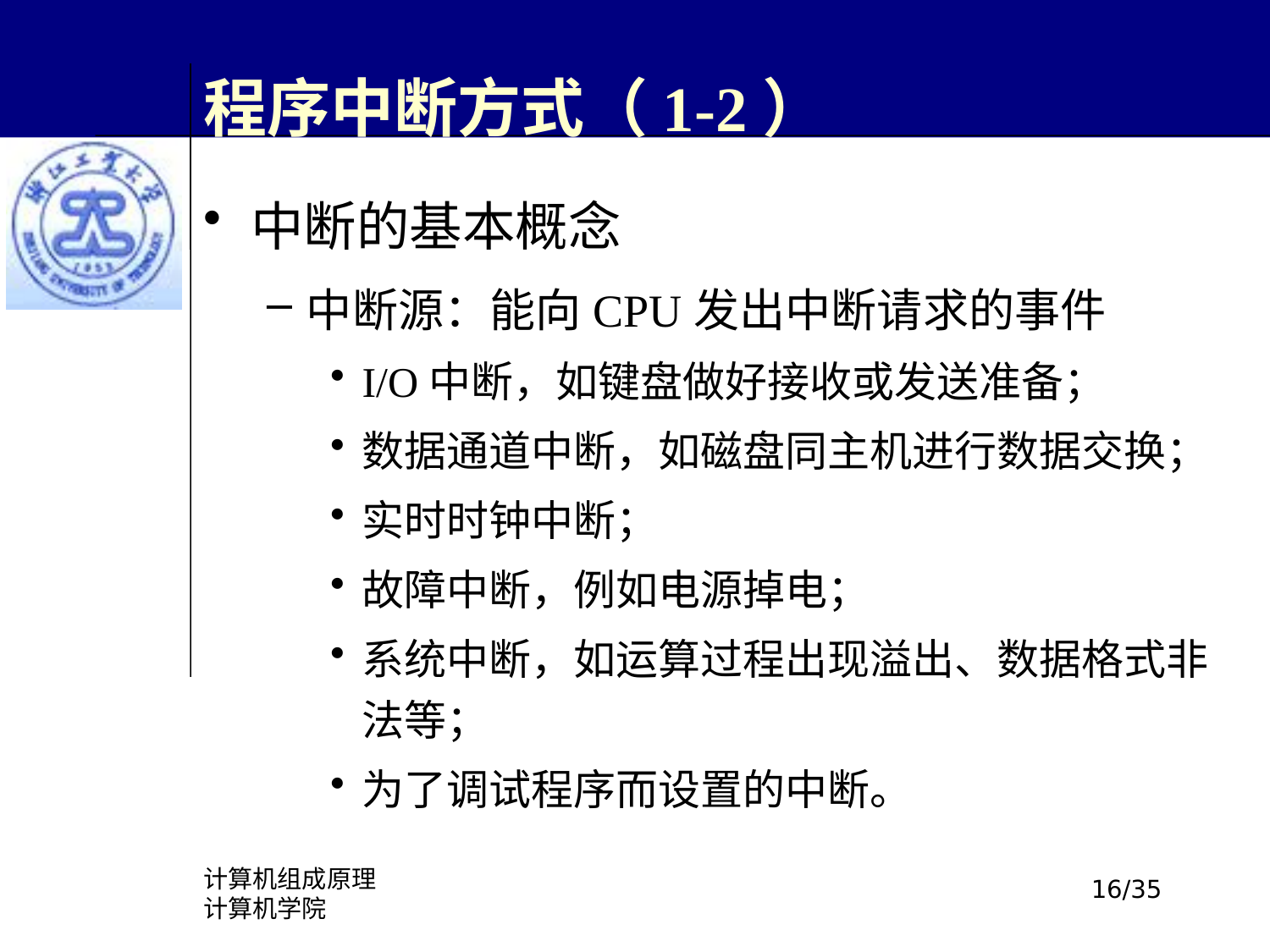

# 程序中断方式（1-2）
中断的基本概念
中断源：能向CPU发出中断请求的事件
I/O中断，如键盘做好接收或发送准备；
数据通道中断，如磁盘同主机进行数据交换；
实时时钟中断；
故障中断，例如电源掉电；
系统中断，如运算过程出现溢出、数据格式非法等；
为了调试程序而设置的中断。

计算机组成原理
计算机学院
16/35